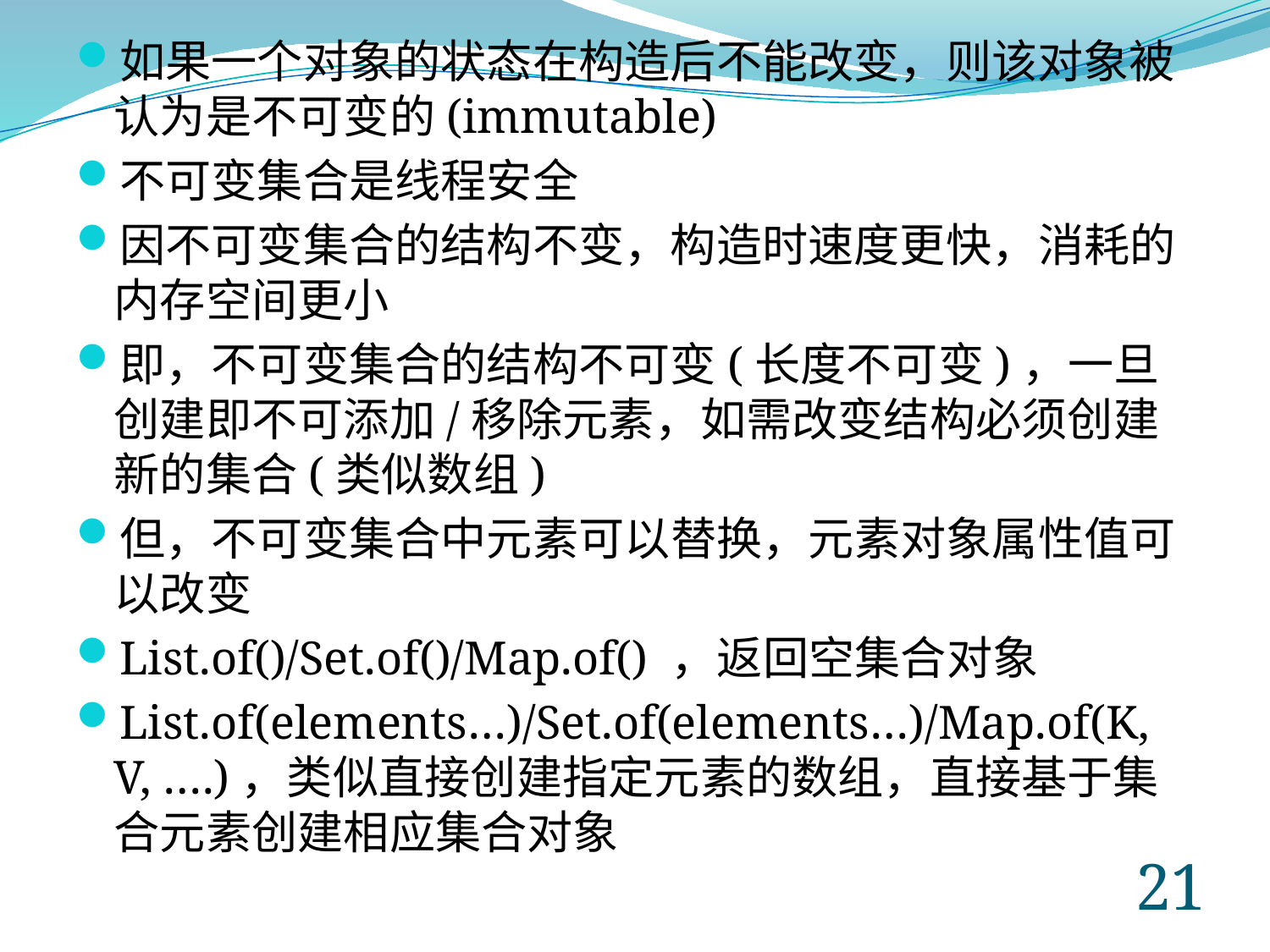

如果一个对象的状态在构造后不能改变，则该对象被认为是不可变的(immutable)
不可变集合是线程安全
因不可变集合的结构不变，构造时速度更快，消耗的内存空间更小
即，不可变集合的结构不可变(长度不可变)，一旦创建即不可添加/移除元素，如需改变结构必须创建新的集合(类似数组)
但，不可变集合中元素可以替换，元素对象属性值可以改变
List.of()/Set.of()/Map.of() ，返回空集合对象
List.of(elements…)/Set.of(elements…)/Map.of(K, V, ….)，类似直接创建指定元素的数组，直接基于集合元素创建相应集合对象

21